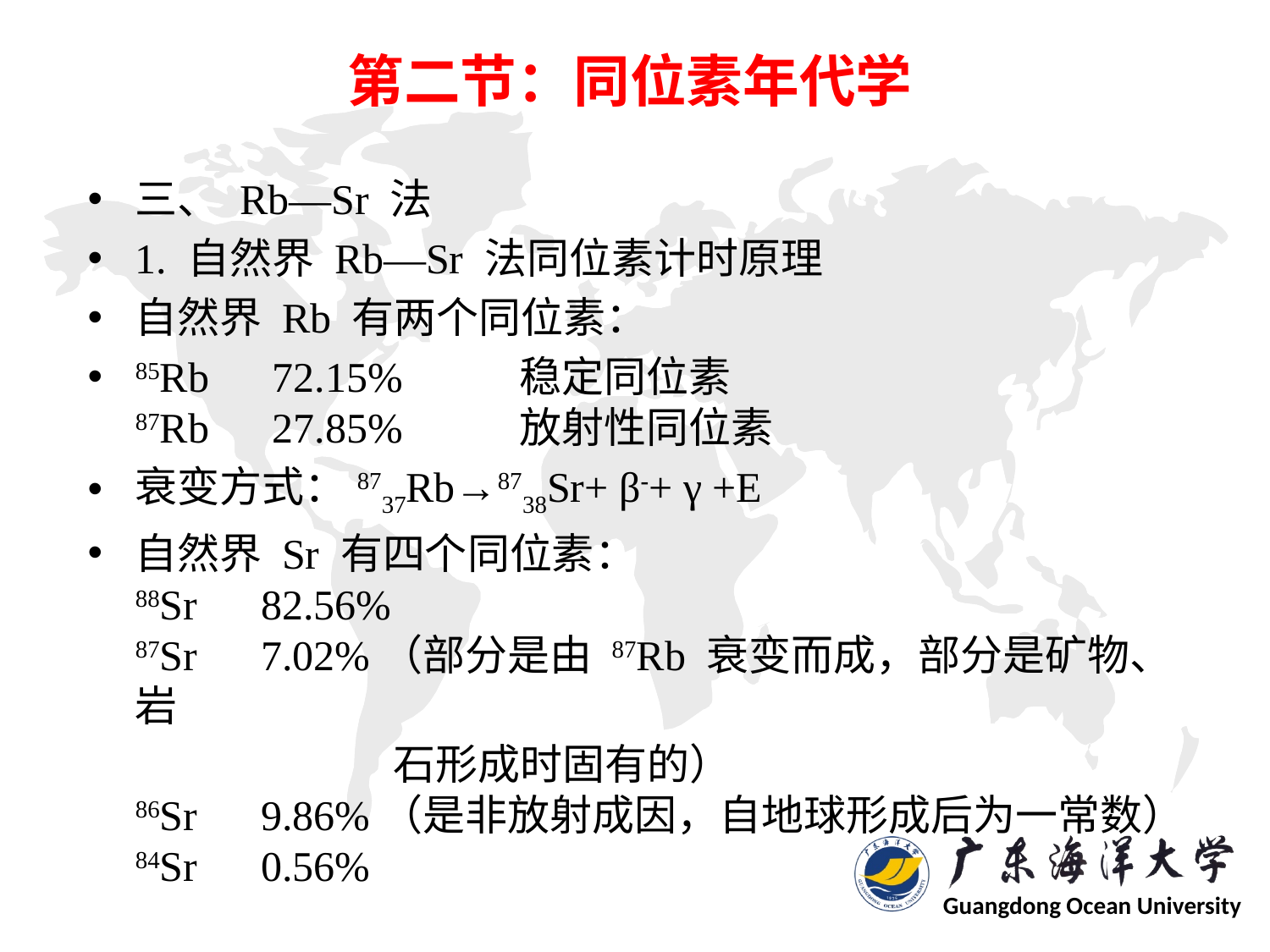

# 第二节：同位素年代学
三、 Rb—Sr 法
1. 自然界 Rb—Sr 法同位素计时原理
自然界 Rb 有两个同位素：
85Rb      72.15%          稳定同位素
87Rb      27.85%          放射性同位素
衰变方式：8737Rb→8738Sr+ β-+ γ +E
自然界 Sr 有四个同位素：
88Sr      82.56%
87Sr      7.02%（部分是由 87Rb 衰变而成，部分是矿物、岩
                               石形成时固有的）
86Sr      9.86%（是非放射成因，自地球形成后为一常数）
84Sr      0.56%